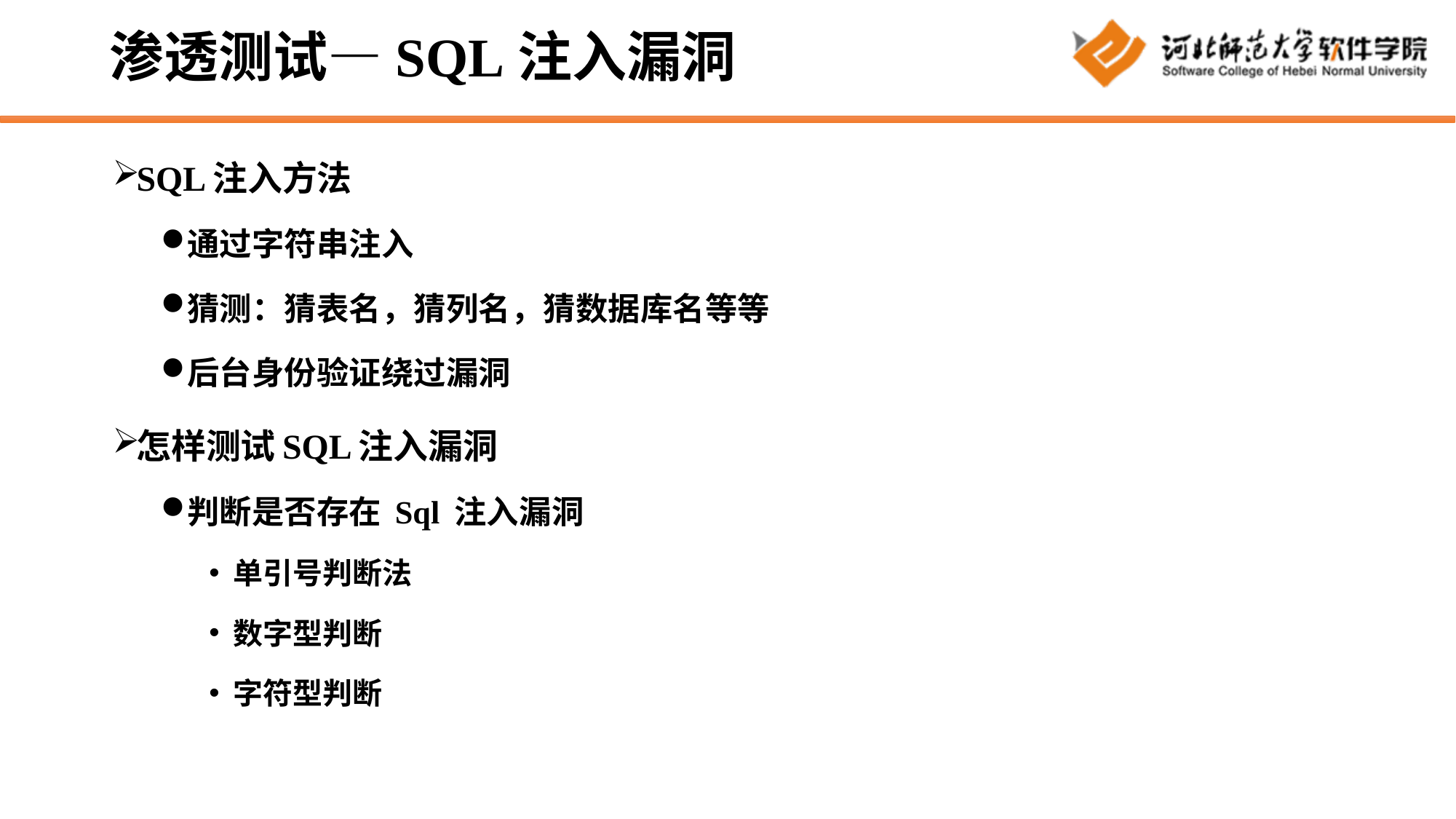

# 渗透测试—SQL注入漏洞
SQL注入方法
通过字符串注入
猜测：猜表名，猜列名，猜数据库名等等
后台身份验证绕过漏洞
怎样测试SQL注入漏洞
判断是否存在 Sql 注入漏洞
单引号判断法
数字型判断
字符型判断